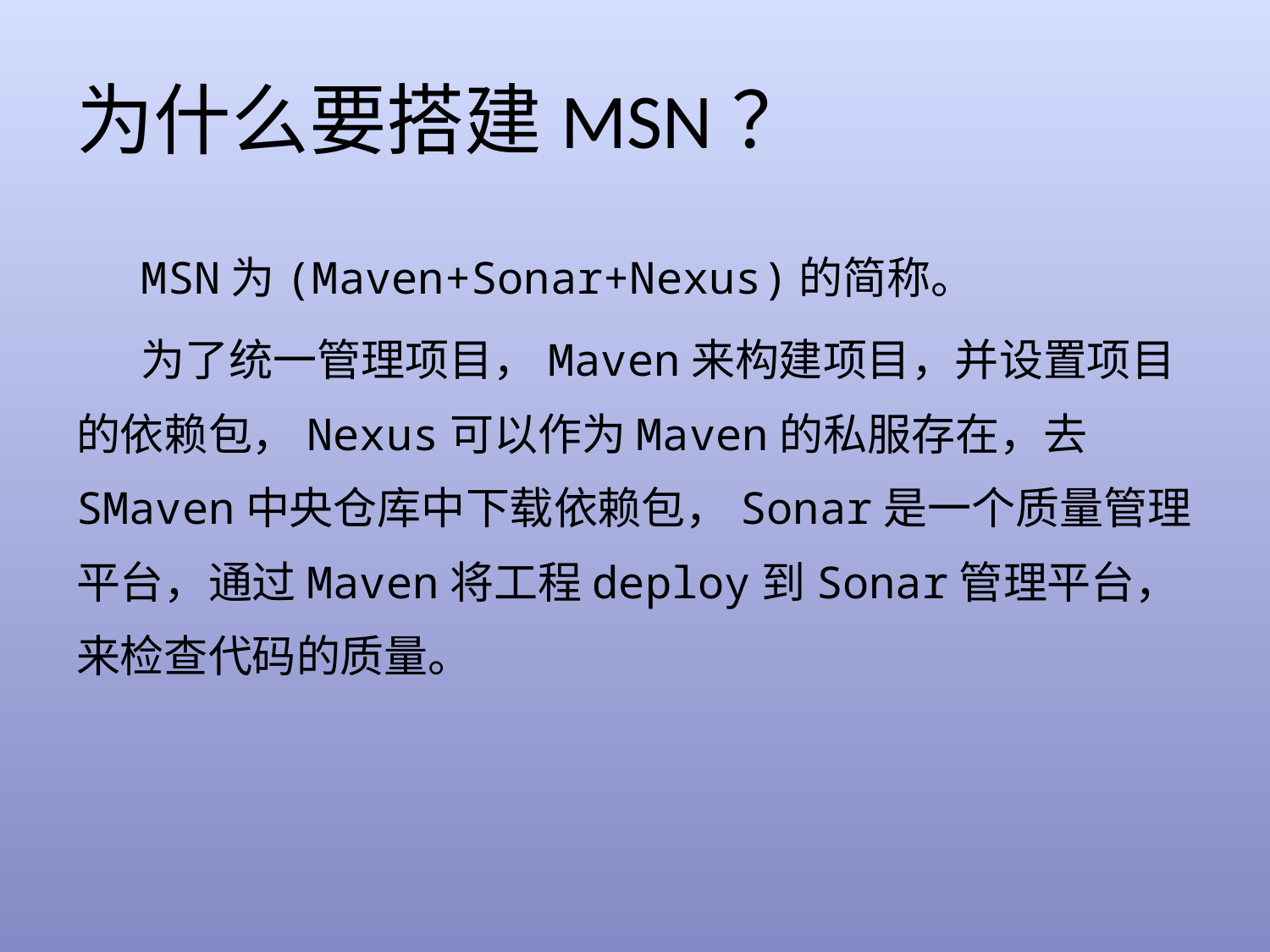

# 为什么要搭建MSN？
MSN为(Maven+Sonar+Nexus)的简称。
为了统一管理项目，Maven来构建项目，并设置项目的依赖包，Nexus可以作为Maven的私服存在，去SMaven中央仓库中下载依赖包，Sonar是一个质量管理平台，通过Maven将工程deploy到Sonar管理平台，来检查代码的质量。